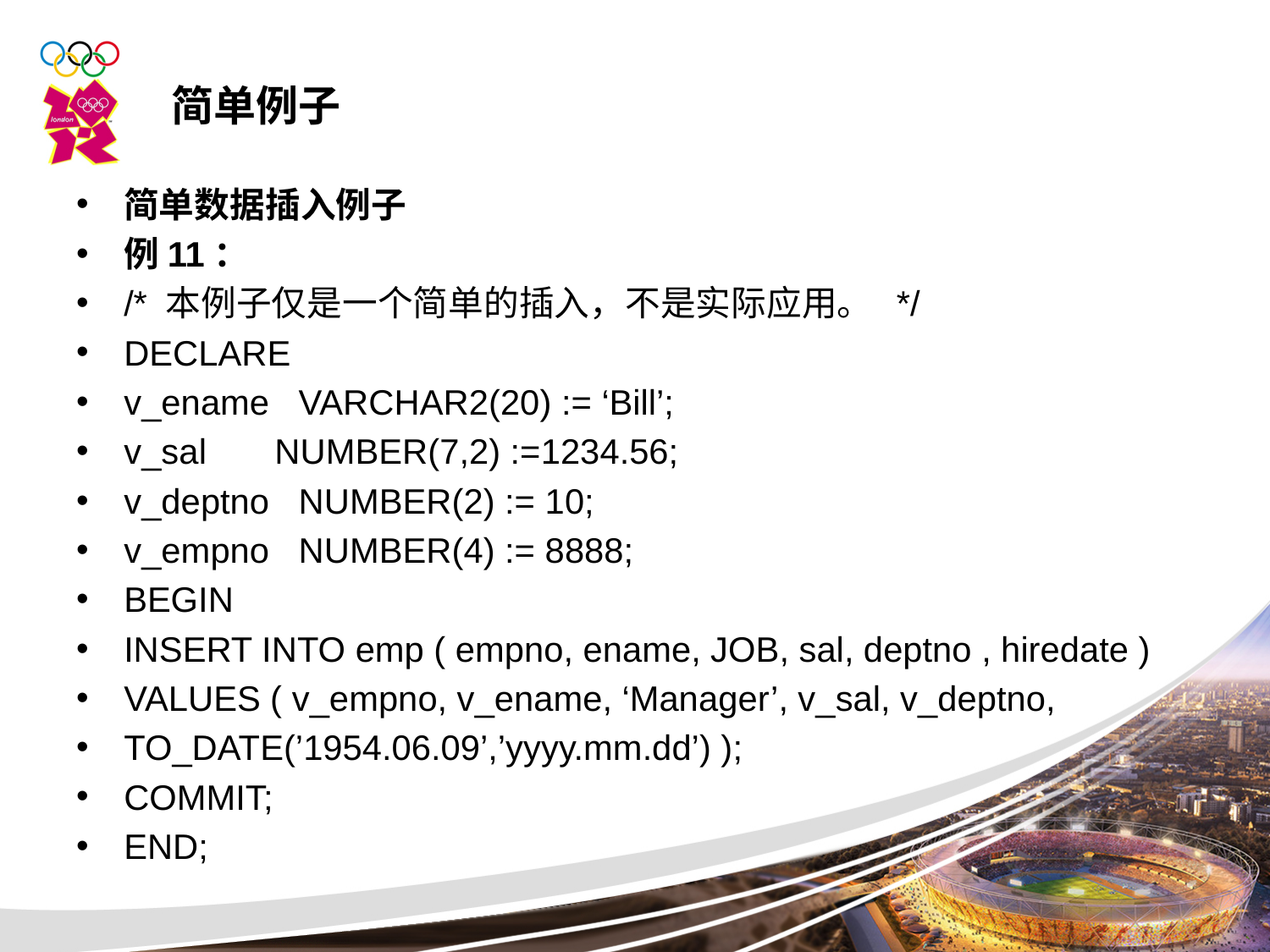

简单例子
简单数据插入例子
例11：
/* 本例子仅是一个简单的插入，不是实际应用。  */
DECLARE
v_ename   VARCHAR2(20) := ‘Bill’;
v_sal       NUMBER(7,2) :=1234.56;
v_deptno   NUMBER(2) := 10;
v_empno   NUMBER(4) := 8888;
BEGIN
INSERT INTO emp ( empno, ename, JOB, sal, deptno , hiredate )
VALUES ( v_empno, v_ename, ‘Manager’, v_sal, v_deptno,
TO_DATE(’1954.06.09’,’yyyy.mm.dd’) );
COMMIT;
END;